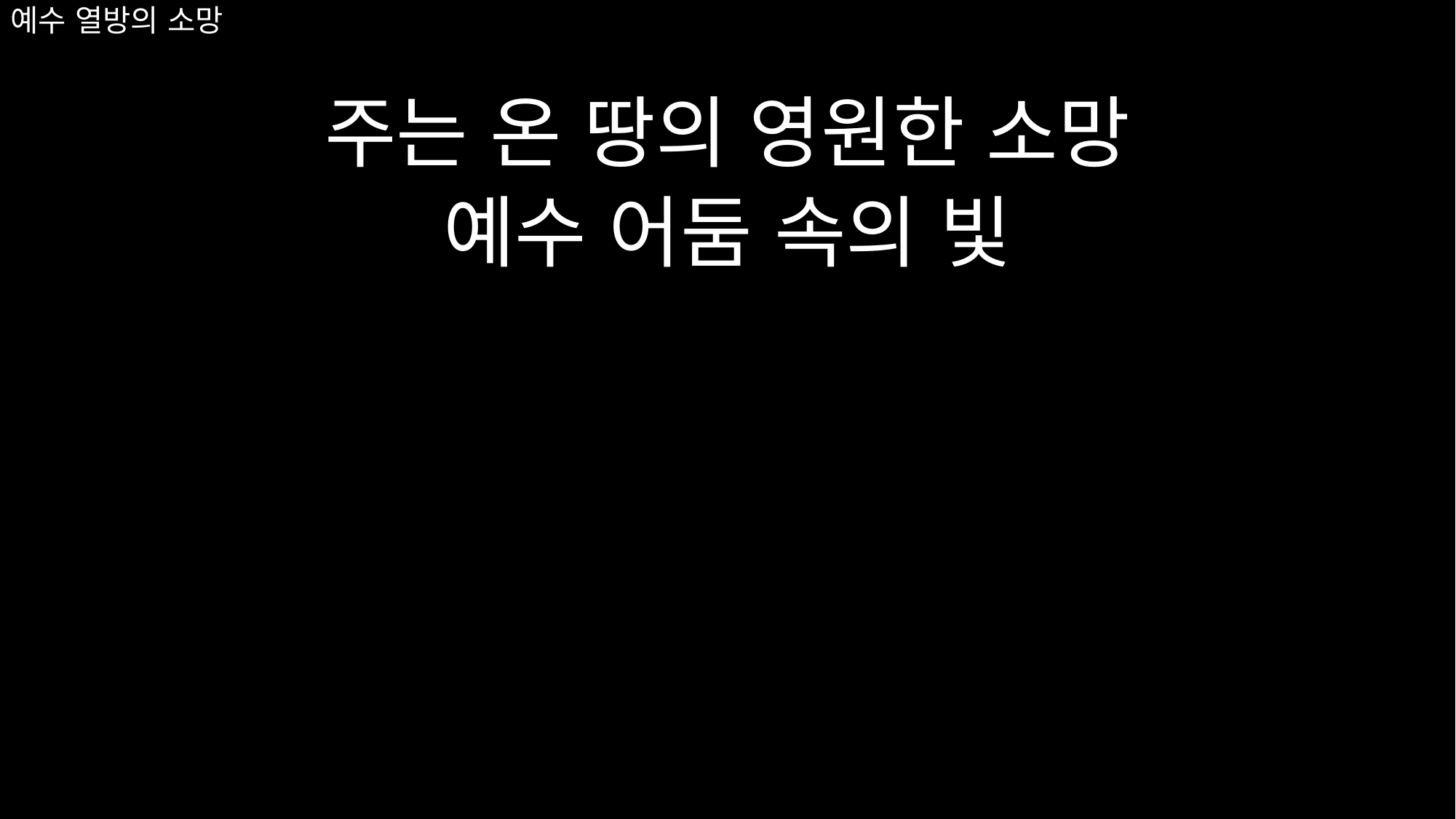

# 예수 열방의 소망
주는 온 땅의 영원한 소망
예수 어둠 속의 빛